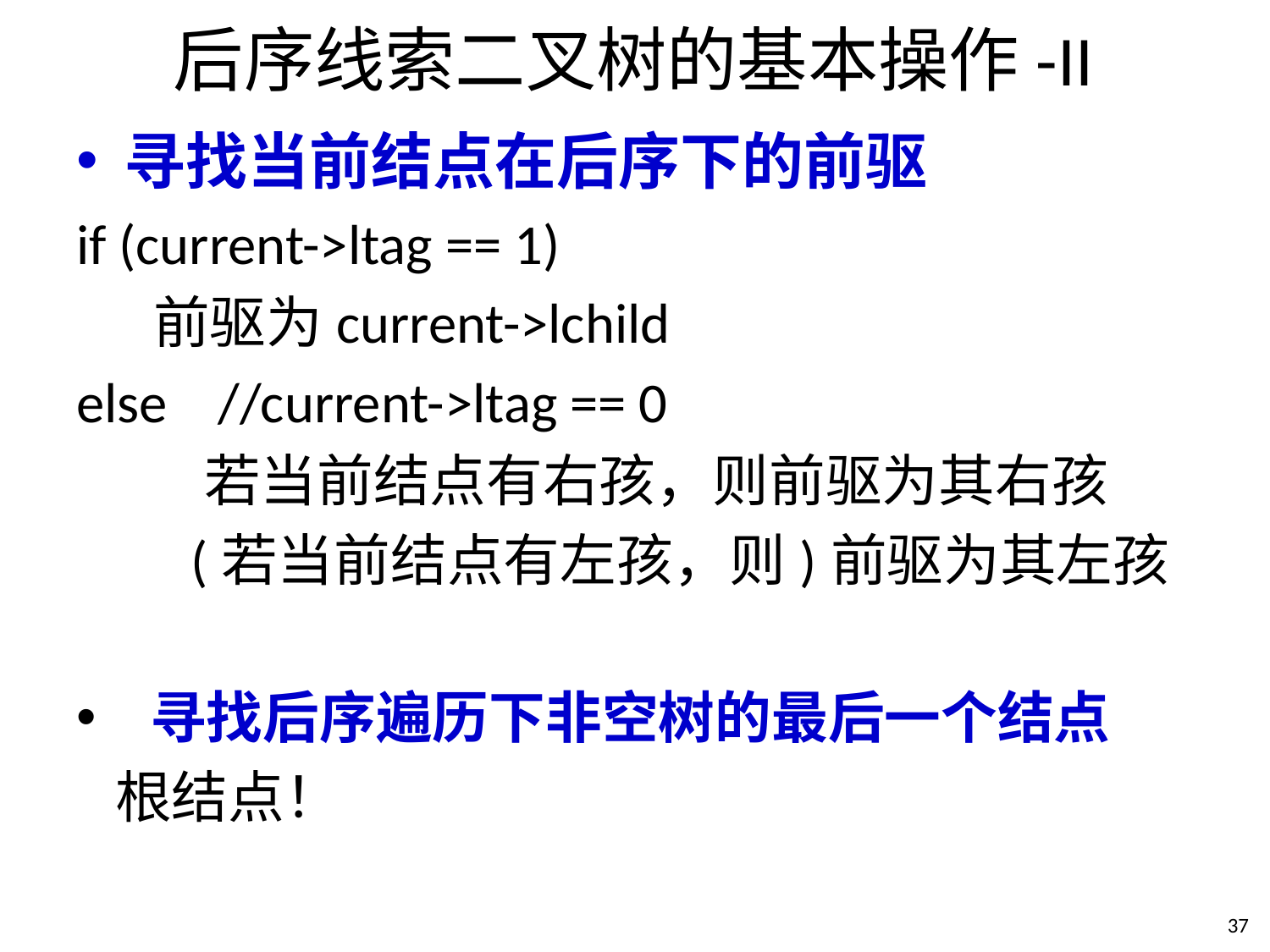

# 后序线索二叉树的基本操作-II
寻找当前结点在后序下的前驱
if (current->ltag == 1)
     前驱为current->lchild
else    //current->ltag == 0
         若当前结点有右孩，则前驱为其右孩
         (若当前结点有左孩，则)前驱为其左孩

 寻找后序遍历下非空树的最后一个结点
  根结点！

37